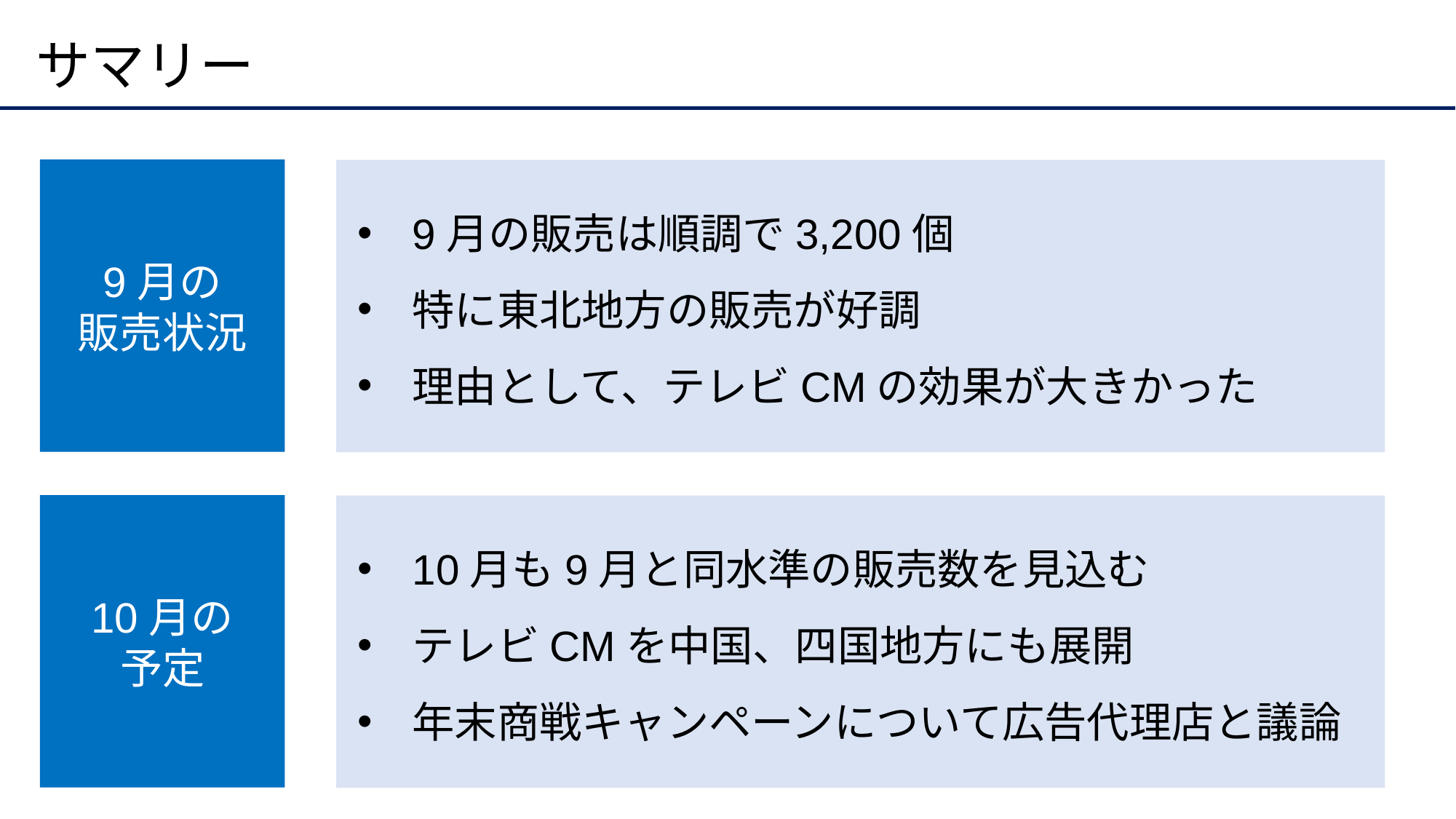

# サマリー
9月の
販売状況
9月の販売は順調で3,200個
特に東北地方の販売が好調
理由として、テレビCMの効果が大きかった
10月の
予定
10月も9月と同水準の販売数を見込む
テレビCMを中国、四国地方にも展開
年末商戦キャンペーンについて広告代理店と議論